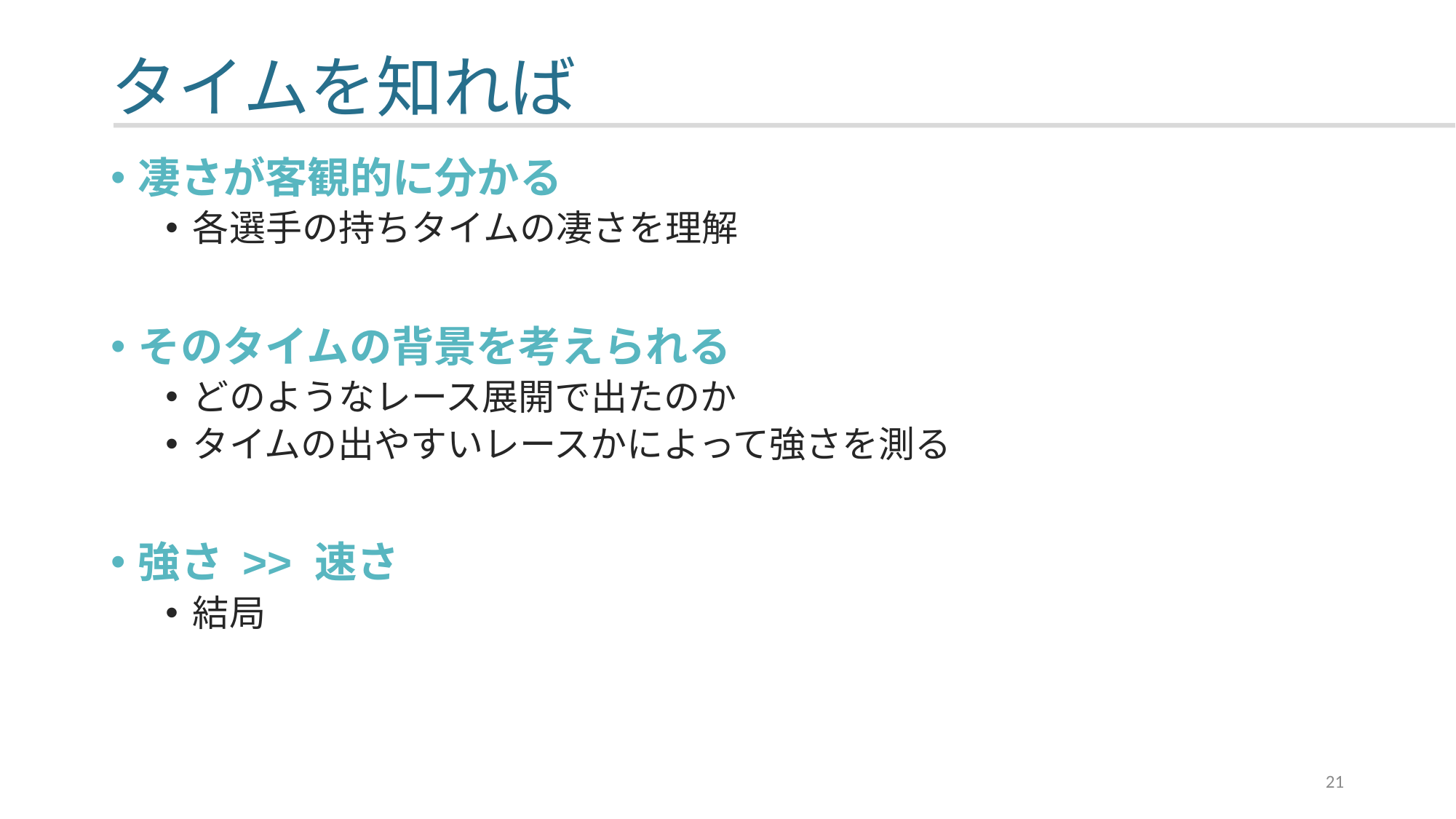

# タイムを知れば
凄さが客観的に分かる
各選手の持ちタイムの凄さを理解

そのタイムの背景を考えられる
どのようなレース展開で出たのか
タイムの出やすいレースかによって強さを測る

強さ >> 速さ
結局

21